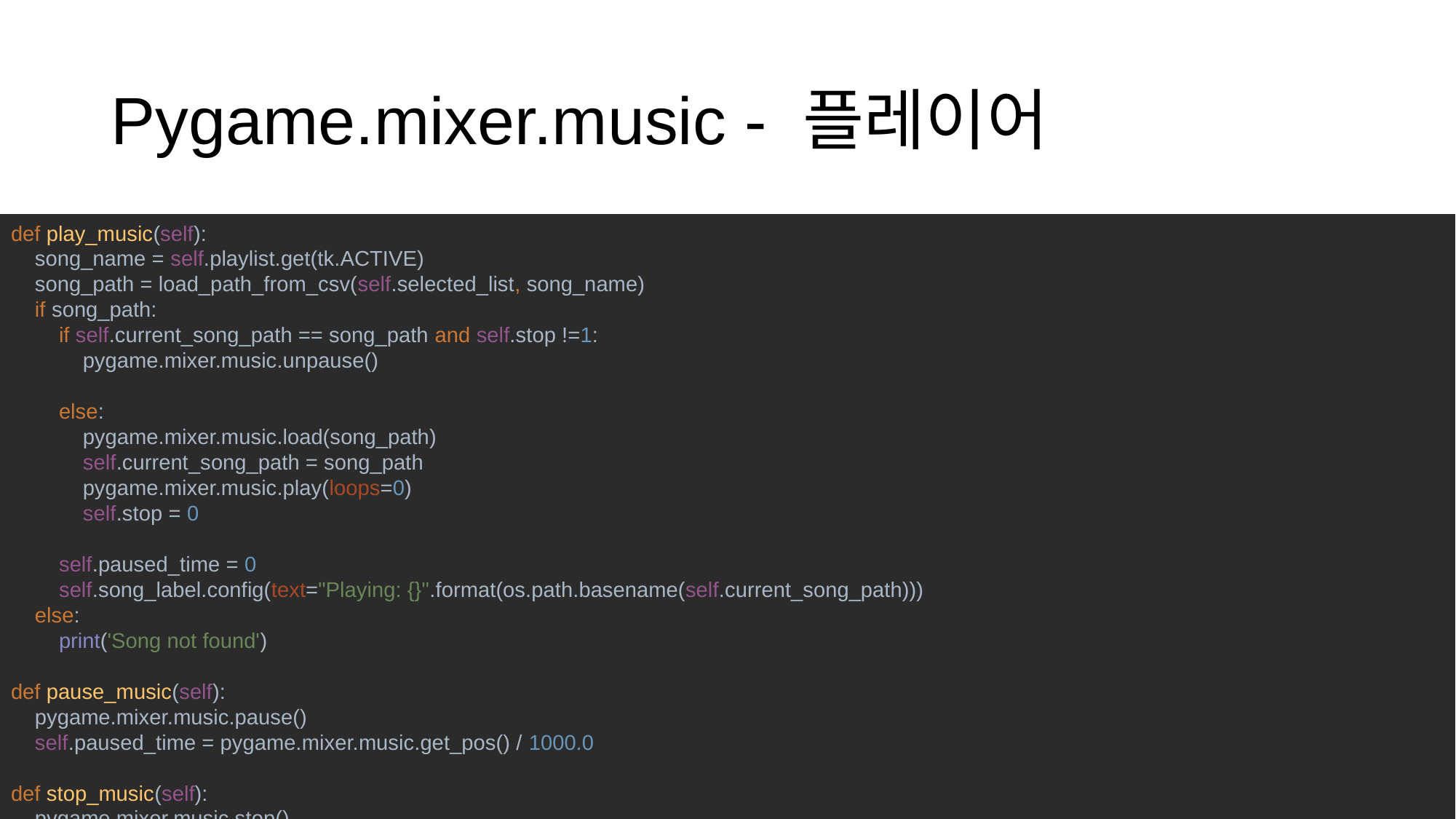

# Pygame.mixer.music - 플레이어
def play_music(self):
    song_name = self.playlist.get(tk.ACTIVE)
    song_path = load_path_from_csv(self.selected_list, song_name)
    if song_path:
        if self.current_song_path == song_path and self.stop !=1:
            pygame.mixer.music.unpause()
        else:
            pygame.mixer.music.load(song_path)
            self.current_song_path = song_path
            pygame.mixer.music.play(loops=0)
            self.stop = 0
        self.paused_time = 0
        self.song_label.config(text="Playing: {}".format(os.path.basename(self.current_song_path)))
    else:
        print('Song not found')
def pause_music(self):
    pygame.mixer.music.pause()
    self.paused_time = pygame.mixer.music.get_pos() / 1000.0
def stop_music(self):
    pygame.mixer.music.stop()
    self.stop = 1